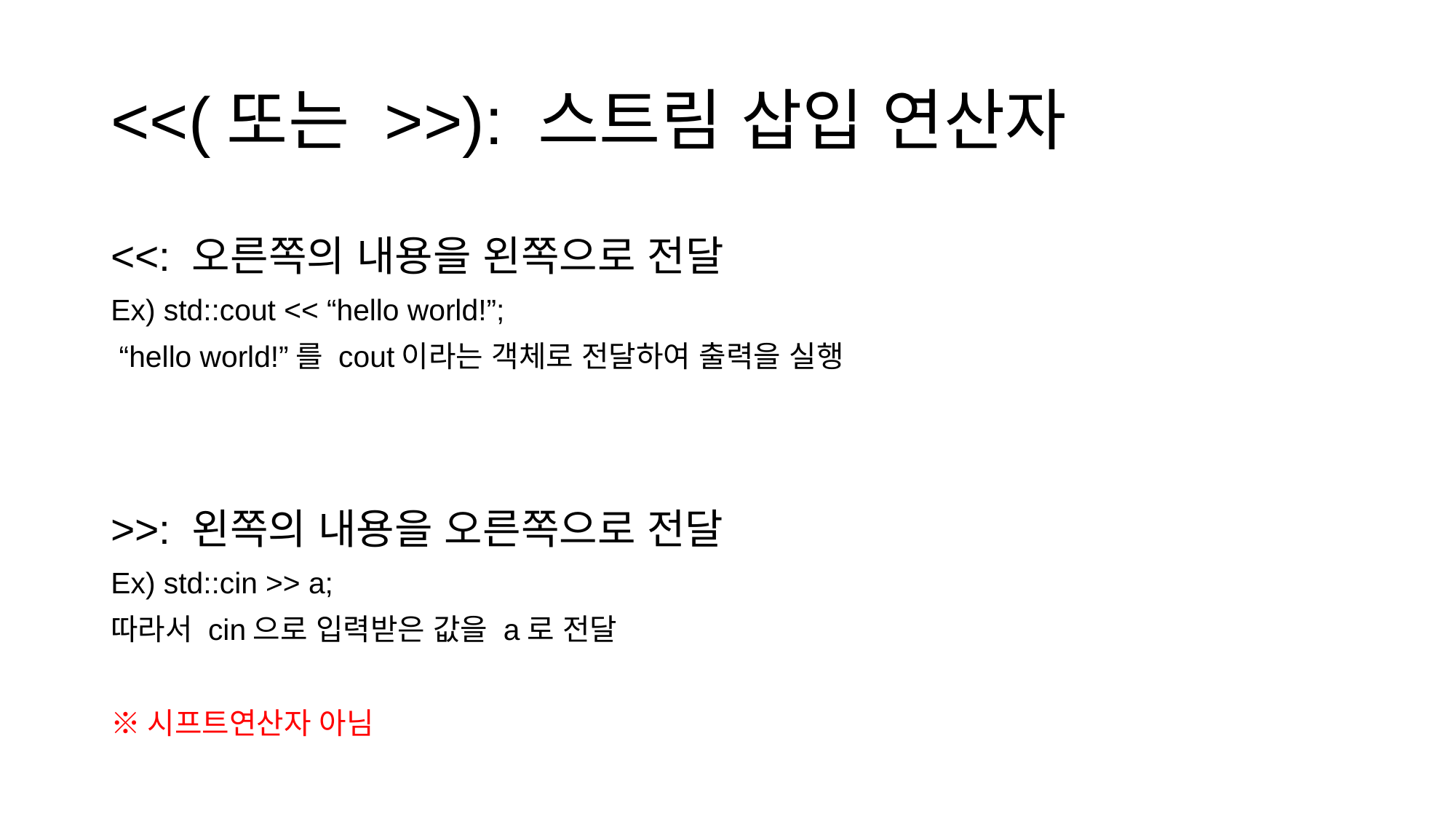

# <<(또는 >>): 스트림 삽입 연산자
<<: 오른쪽의 내용을 왼쪽으로 전달
Ex) std::cout << “hello world!”;
 “hello world!”를 cout이라는 객체로 전달하여 출력을 실행

>>: 왼쪽의 내용을 오른쪽으로 전달
Ex) std::cin >> a;
따라서 cin으로 입력받은 값을 a로 전달

※시프트연산자 아님